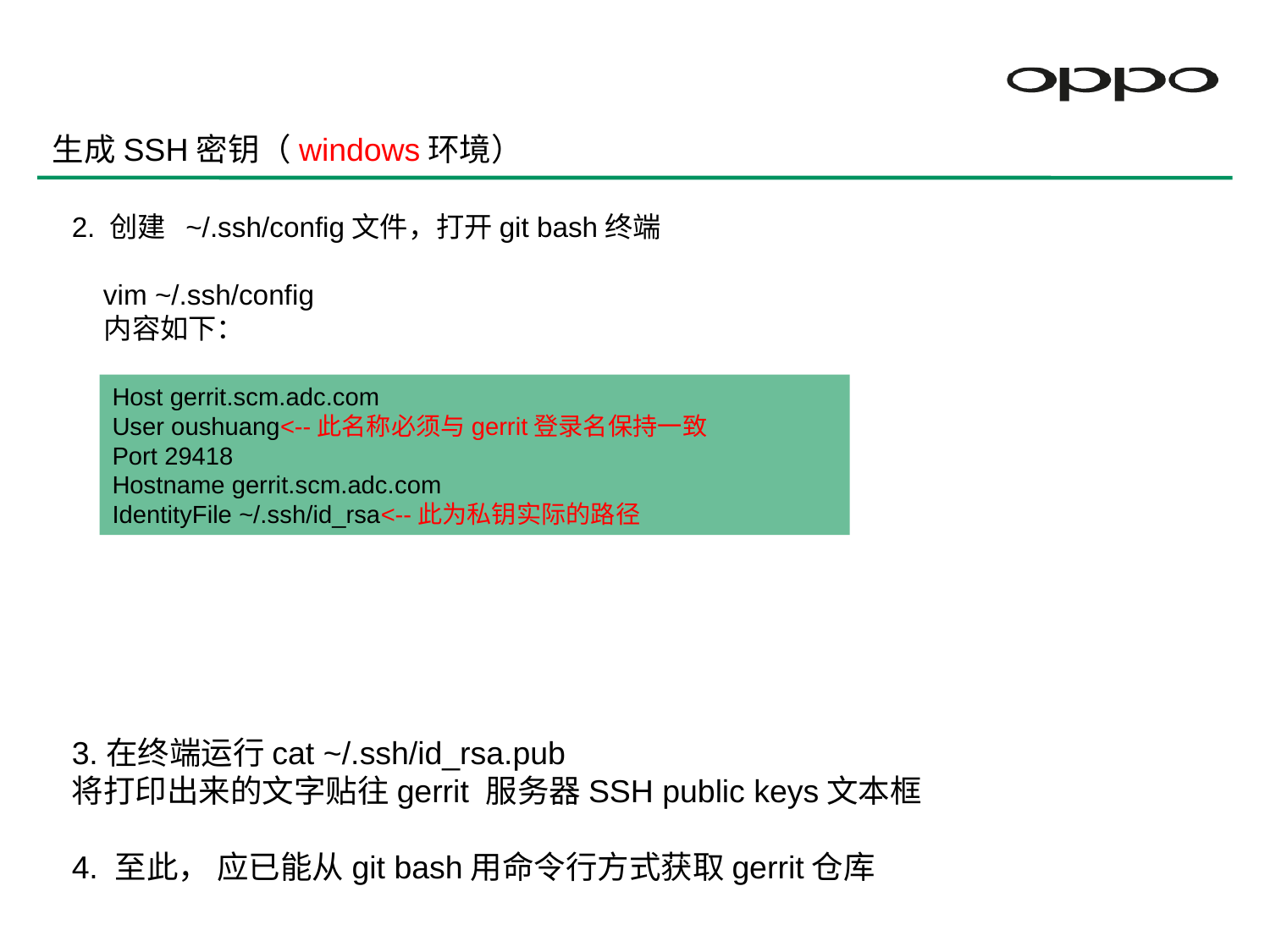

生成SSH密钥（windows环境）

2. 创建  ~/.ssh/config文件，打开git bash终端

    vim ~/.ssh/config
    内容如下：

Host gerrit.scm.adc.com
User oushuang<--此名称必须与gerrit登录名保持一致
Port 29418
Hostname gerrit.scm.adc.com
IdentityFile ~/.ssh/id_rsa<--此为私钥实际的路径
3.在终端运行cat ~/.ssh/id_rsa.pub
将打印出来的文字贴往gerrit 服务器SSH public keys文本框

4. 至此， 应已能从git bash用命令行方式获取gerrit仓库